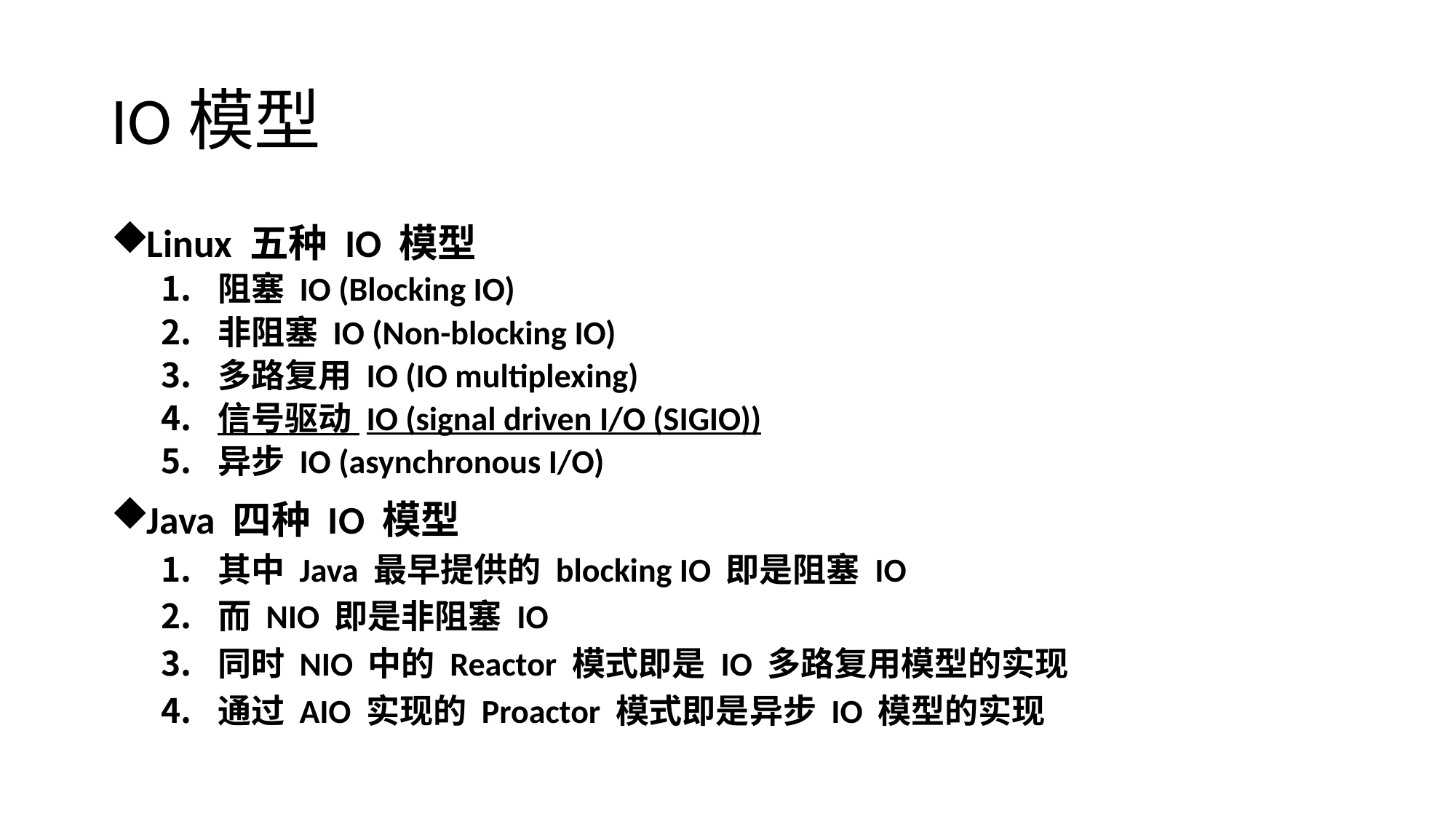

# IO模型
Linux 五种 IO 模型
阻塞 IO (Blocking IO)
非阻塞 IO (Non-blocking IO)
多路复用 IO (IO multiplexing)
信号驱动 IO (signal driven I/O (SIGIO))
异步 IO (asynchronous I/O)
Java 四种 IO 模型
其中 Java 最早提供的 blocking IO 即是阻塞 IO
而 NIO 即是非阻塞 IO
同时 NIO 中的 Reactor 模式即是 IO 多路复用模型的实现
通过 AIO 实现的 Proactor 模式即是异步 IO 模型的实现